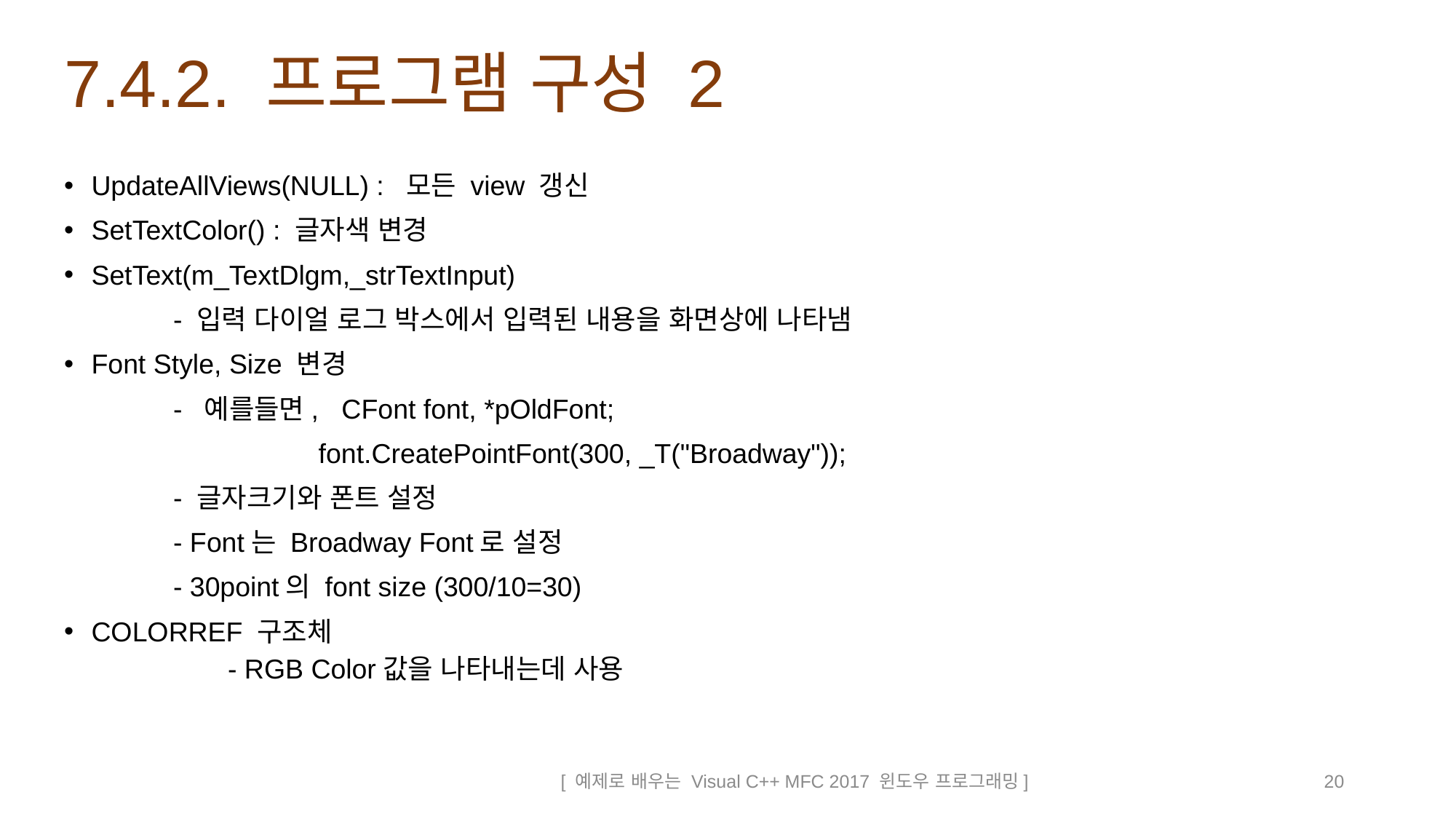

# 7.4.2. 프로그램 구성 2

UpdateAllViews(NULL) :  모든 view 갱신
SetTextColor() : 글자색 변경
SetText(m_TextDlgm,_strTextInput)
	- 입력 다이얼 로그 박스에서 입력된 내용을 화면상에 나타냄
Font Style, Size 변경
	-  예를들면,   CFont font, *pOldFont;
	                   font.CreatePointFont(300, _T("Broadway"));
	- 글자크기와 폰트 설정
	- Font는 Broadway Font로 설정
	- 30point의 font size (300/10=30)
COLORREF 구조체
	- RGB Color값을 나타내는데 사용

[ 예제로 배우는 Visual C++ MFC 2017 윈도우 프로그래밍]
20